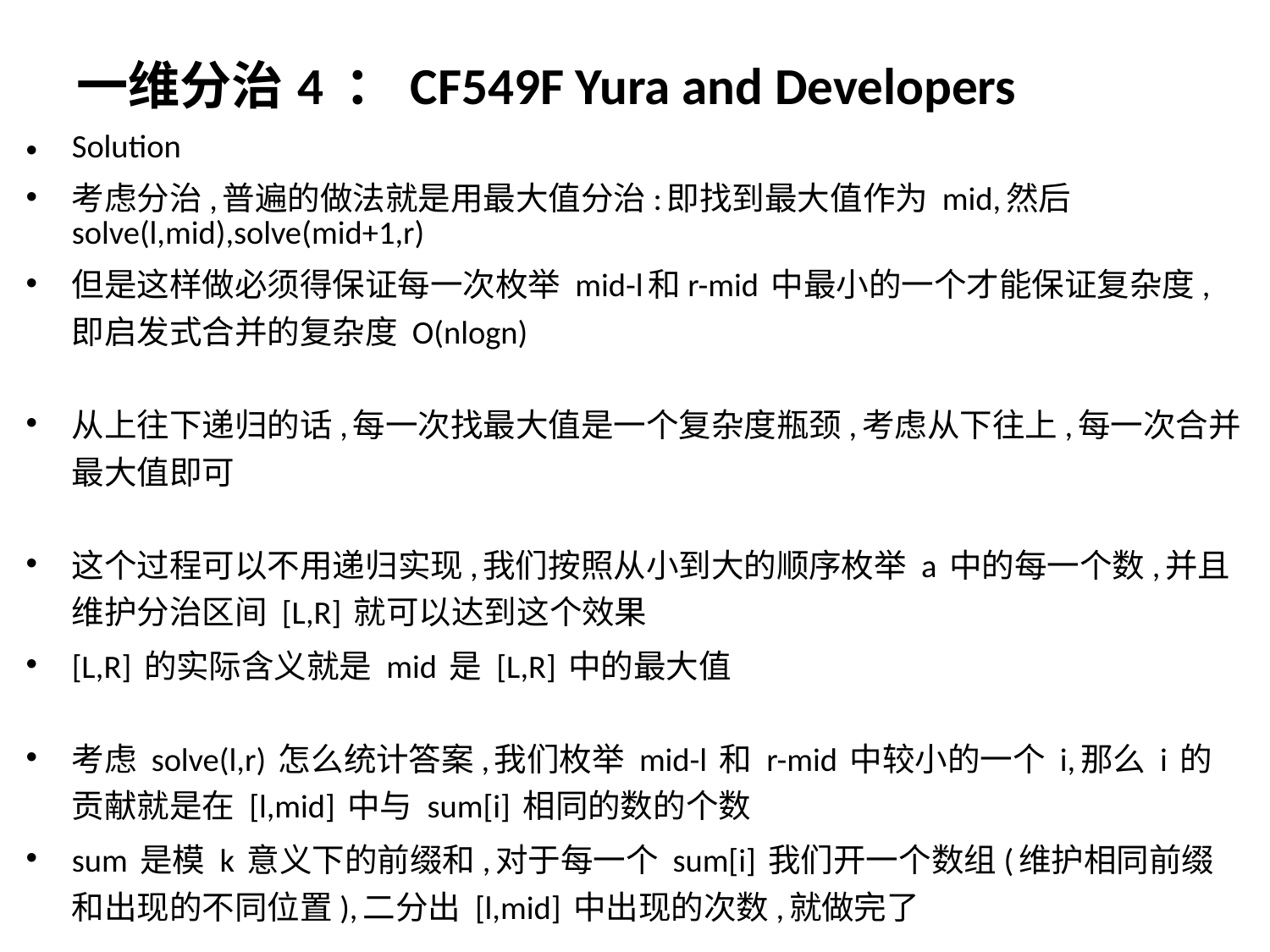

# 一维分治4 ：CF549F Yura and Developers
Solution
考虑分治,普遍的做法就是用最大值分治:即找到最大值作为 mid,然后 solve(l,mid),solve(mid+1,r)
但是这样做必须得保证每一次枚举 mid-l和r-mid 中最小的一个才能保证复杂度,即启发式合并的复杂度 O(nlogn)

从上往下递归的话,每一次找最大值是一个复杂度瓶颈,考虑从下往上,每一次合并最大值即可

这个过程可以不用递归实现,我们按照从小到大的顺序枚举 a 中的每一个数,并且维护分治区间 [L,R] 就可以达到这个效果
[L,R] 的实际含义就是 mid 是 [L,R] 中的最大值

考虑 solve(l,r) 怎么统计答案,我们枚举 mid-l 和 r-mid 中较小的一个 i,那么 i 的贡献就是在 [l,mid] 中与 sum[i] 相同的数的个数
sum 是模 k 意义下的前缀和,对于每一个 sum[i] 我们开一个数组(维护相同前缀和出现的不同位置),二分出 [l,mid] 中出现的次数,就做完了
40